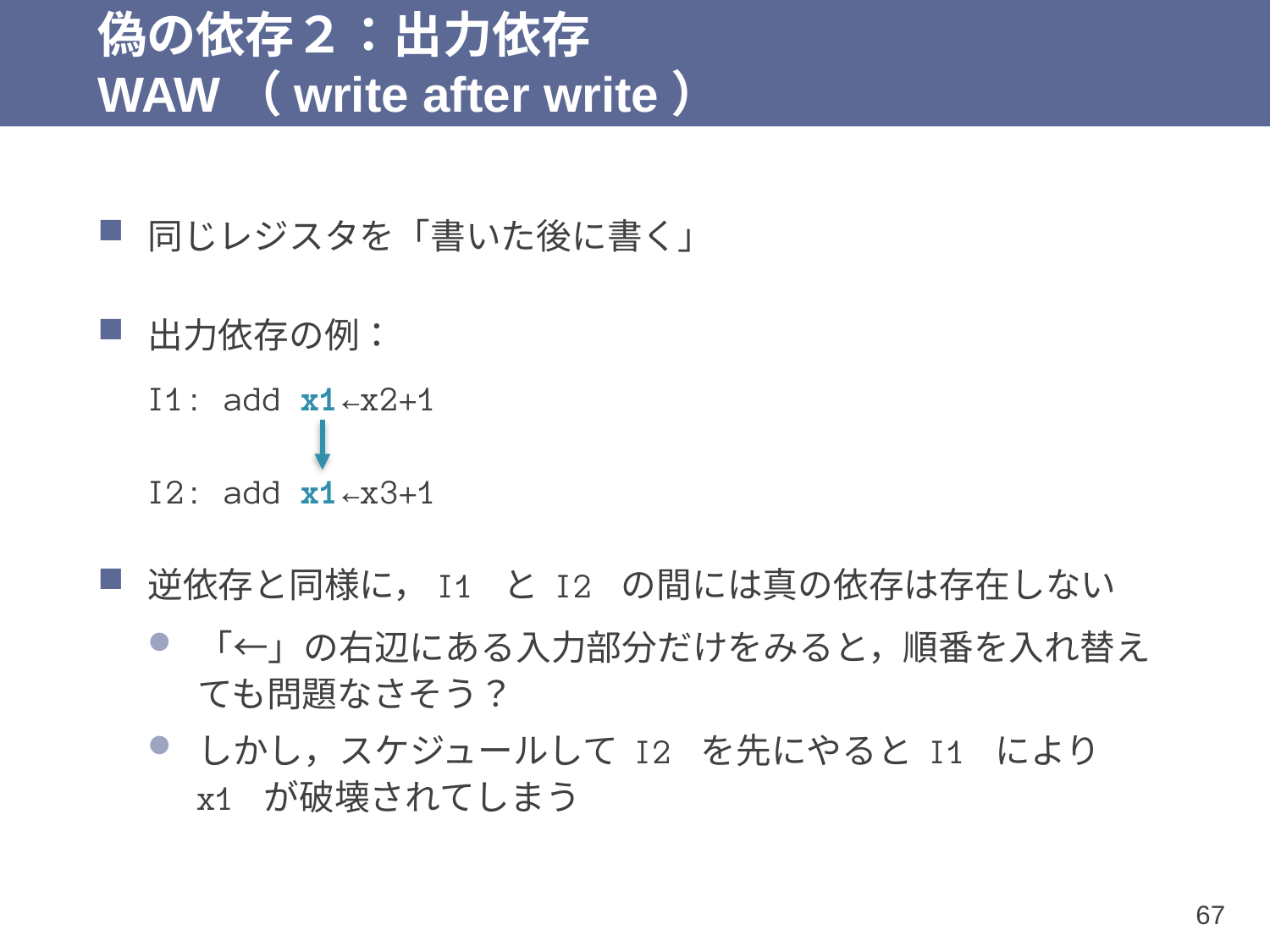

# 偽の依存２：出力依存 WAW（write after write）
同じレジスタを「書いた後に書く」
出力依存の例：
I1: add x1←x2+1
I2: add x1←x3+1
逆依存と同様に，I1 と I2 の間には真の依存は存在しない
「←」の右辺にある入力部分だけをみると，順番を入れ替えても問題なさそう？
しかし，スケジュールして I2 を先にやると I1 により
x1 が破壊されてしまう